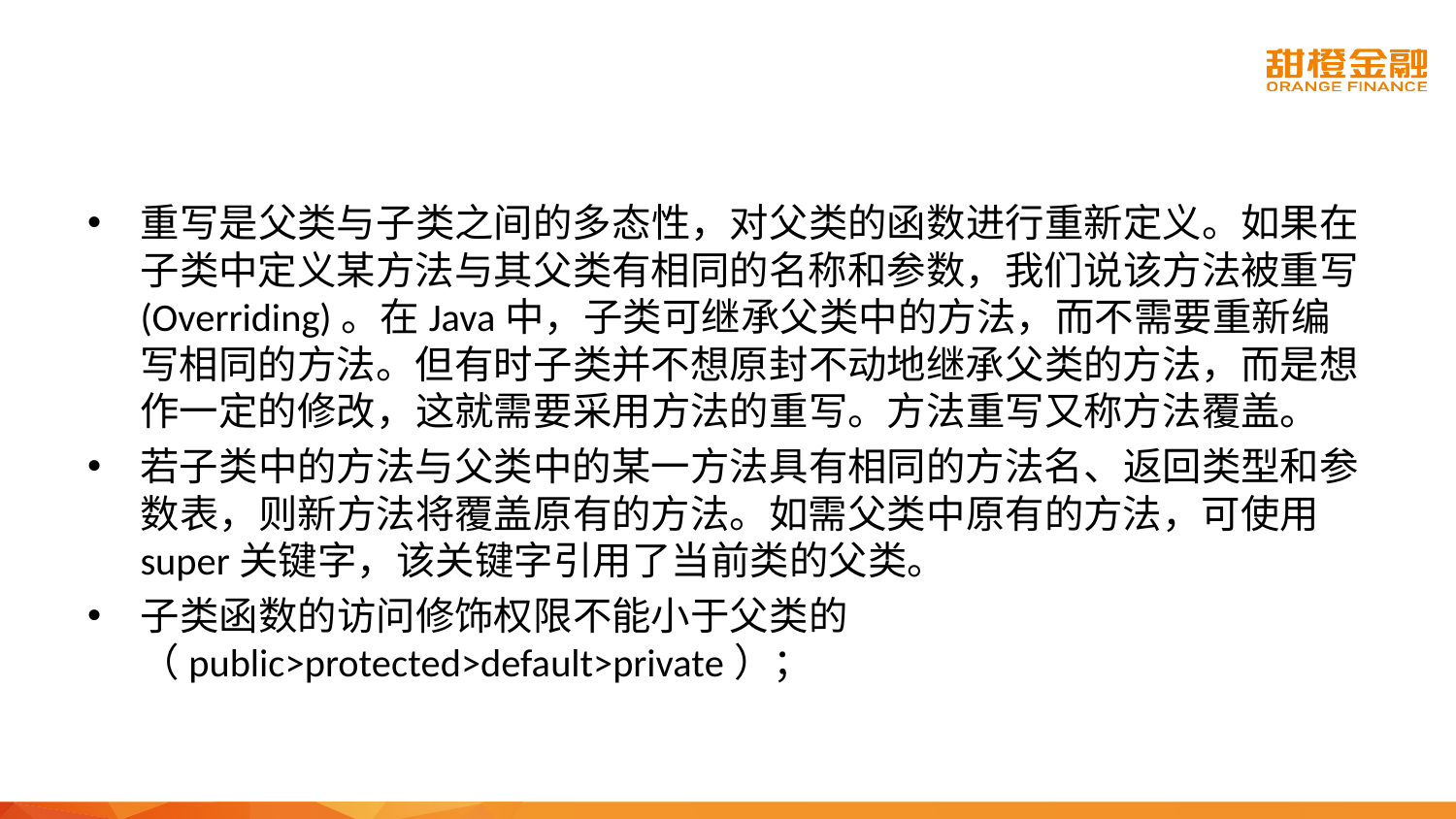

#
重写是父类与子类之间的多态性，对父类的函数进行重新定义。如果在子类中定义某方法与其父类有相同的名称和参数，我们说该方法被重写 (Overriding)。在Java中，子类可继承父类中的方法，而不需要重新编写相同的方法。但有时子类并不想原封不动地继承父类的方法，而是想作一定的修改，这就需要采用方法的重写。方法重写又称方法覆盖。
若子类中的方法与父类中的某一方法具有相同的方法名、返回类型和参数表，则新方法将覆盖原有的方法。如需父类中原有的方法，可使用super关键字，该关键字引用了当前类的父类。
子类函数的访问修饰权限不能小于父类的（public>protected>default>private）；